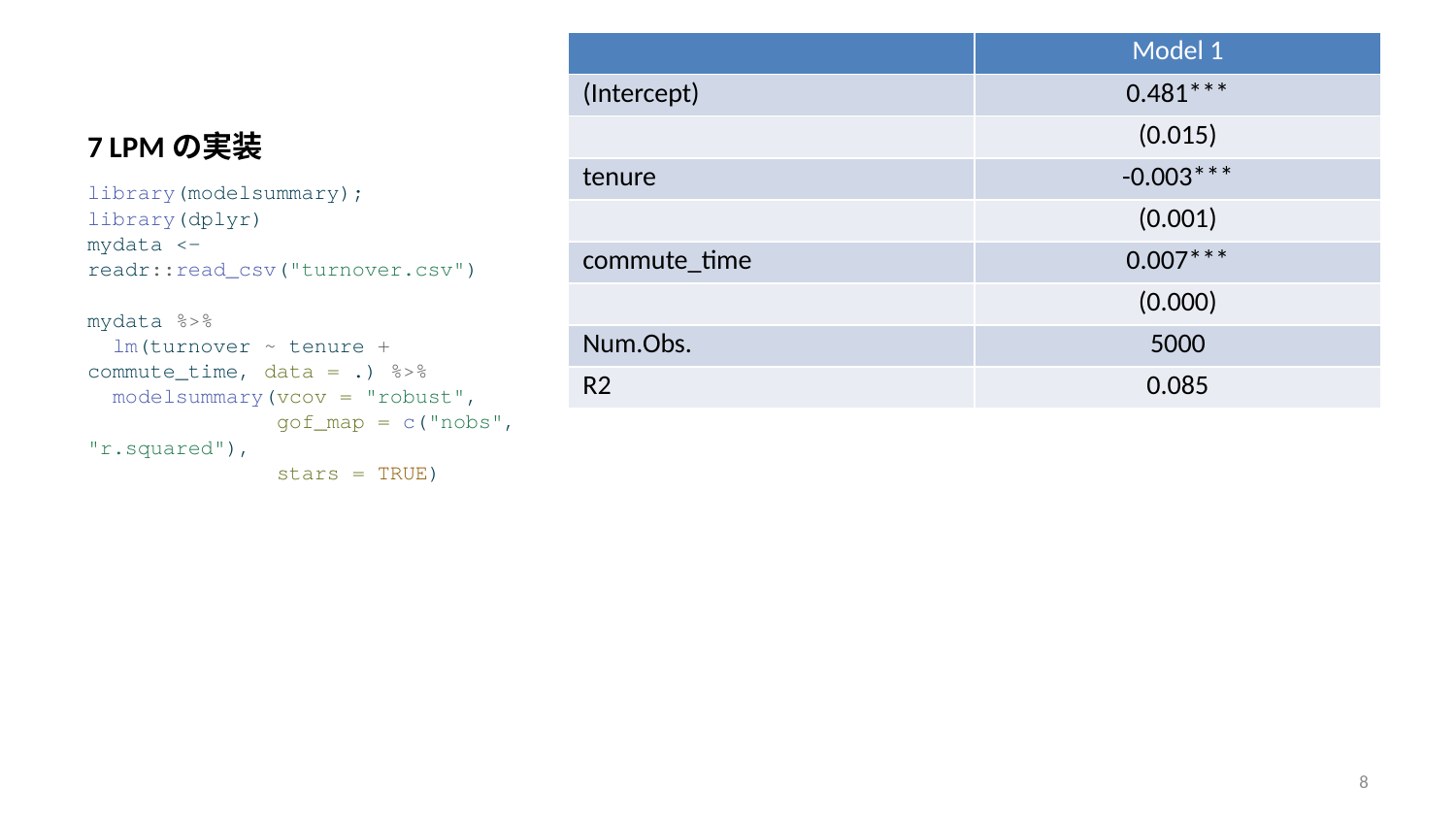

|  | Model 1 |
| --- | --- |
| (Intercept) | 0.481\*\*\* |
|  | (0.015) |
| tenure | -0.003\*\*\* |
|  | (0.001) |
| commute\_time | 0.007\*\*\* |
|  | (0.000) |
| Num.Obs. | 5000 |
| R2 | 0.085 |
# 7 LPMの実装
library(modelsummary); library(dplyr)
mydata <- readr::read_csv("turnover.csv")
mydata %>%
  lm(turnover ~ tenure + commute_time, data = .) %>%
  modelsummary(vcov = "robust",
               gof_map = c("nobs", "r.squared"),
               stars = TRUE)
8